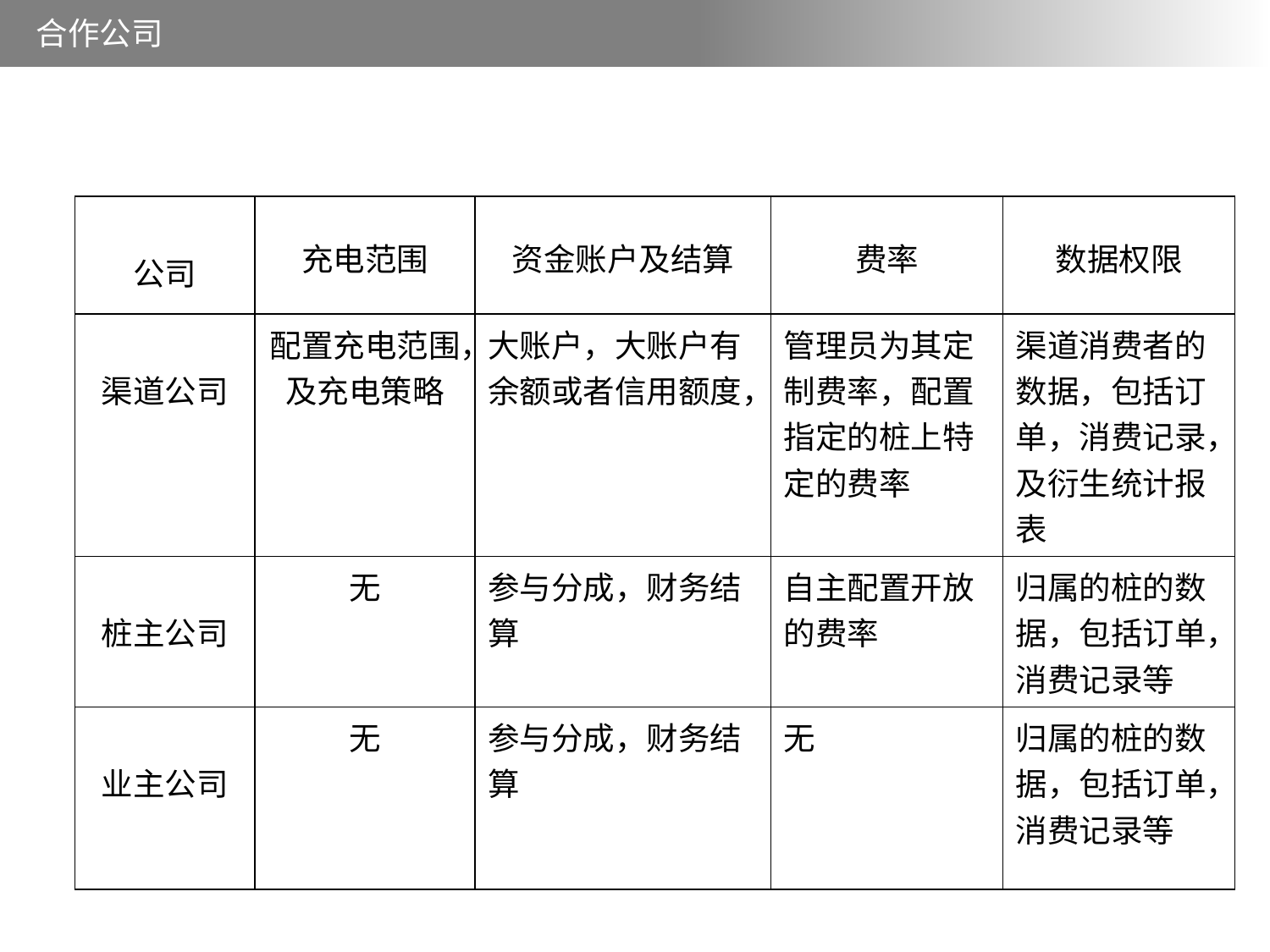

合作公司
| 公司 | 充电范围 | 资金账户及结算 | 费率 | 数据权限 |
| --- | --- | --- | --- | --- |
| 渠道公司 | 配置充电范围，及充电策略 | 大账户，大账户有余额或者信用额度， | 管理员为其定制费率，配置指定的桩上特定的费率 | 渠道消费者的数据，包括订单，消费记录，及衍生统计报表 |
| 桩主公司 | 无 | 参与分成，财务结算 | 自主配置开放的费率 | 归属的桩的数据，包括订单，消费记录等 |
| 业主公司 | 无 | 参与分成，财务结算 | 无 | 归属的桩的数据，包括订单，消费记录等 |